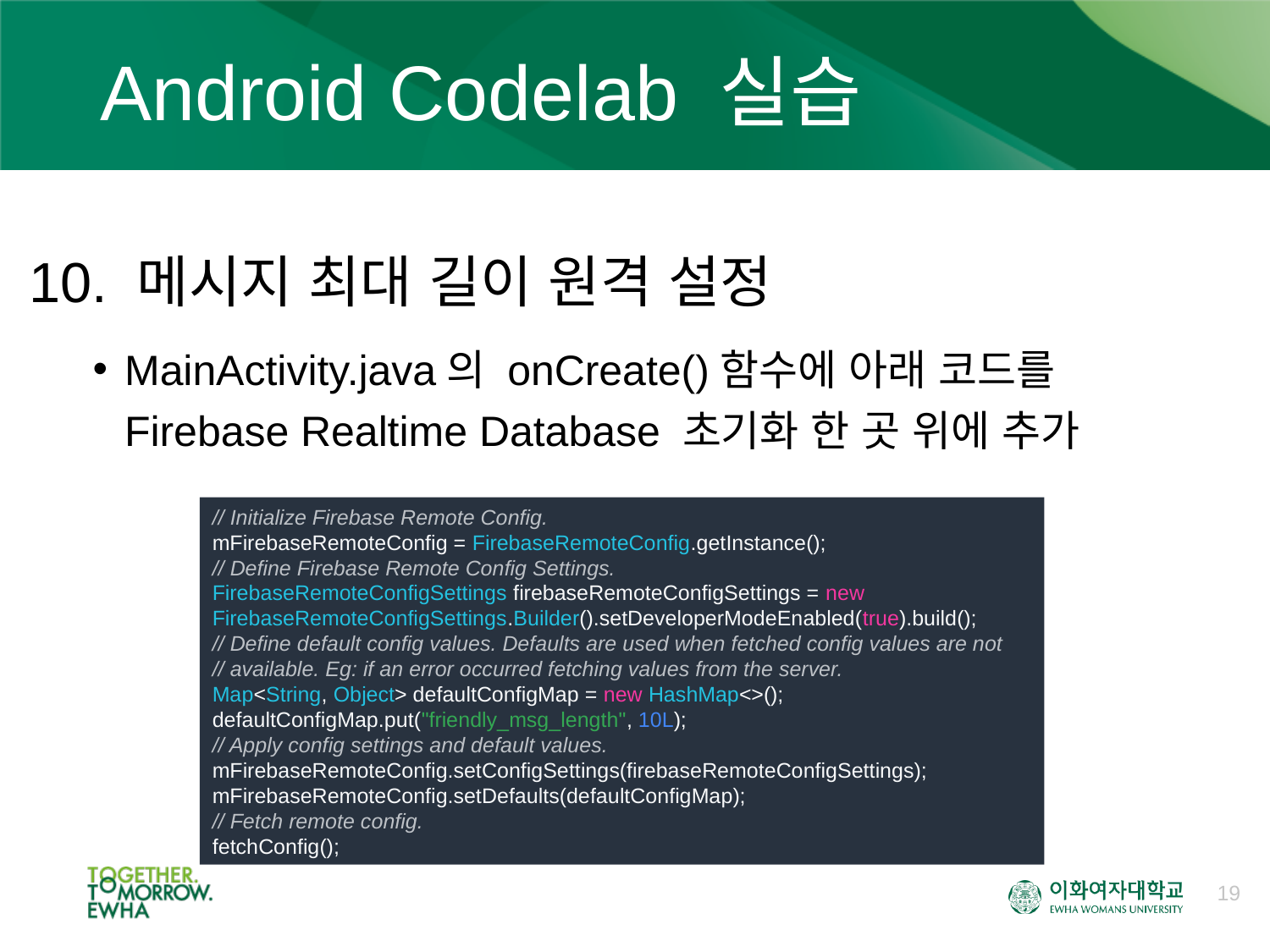

# Android Codelab 실습
10. 메시지 최대 길이 원격 설정
MainActivity.java의 onCreate()함수에 아래 코드를 Firebase Realtime Database 초기화 한 곳 위에 추가
// Initialize Firebase Remote Config.
mFirebaseRemoteConfig = FirebaseRemoteConfig.getInstance();
// Define Firebase Remote Config Settings.
FirebaseRemoteConfigSettings firebaseRemoteConfigSettings = new FirebaseRemoteConfigSettings.Builder().setDeveloperModeEnabled(true).build();
// Define default config values. Defaults are used when fetched config values are not
// available. Eg: if an error occurred fetching values from the server.
Map<String, Object> defaultConfigMap = new HashMap<>();
defaultConfigMap.put("friendly_msg_length", 10L);
// Apply config settings and default values.
mFirebaseRemoteConfig.setConfigSettings(firebaseRemoteConfigSettings);
mFirebaseRemoteConfig.setDefaults(defaultConfigMap);
// Fetch remote config.
fetchConfig();
19